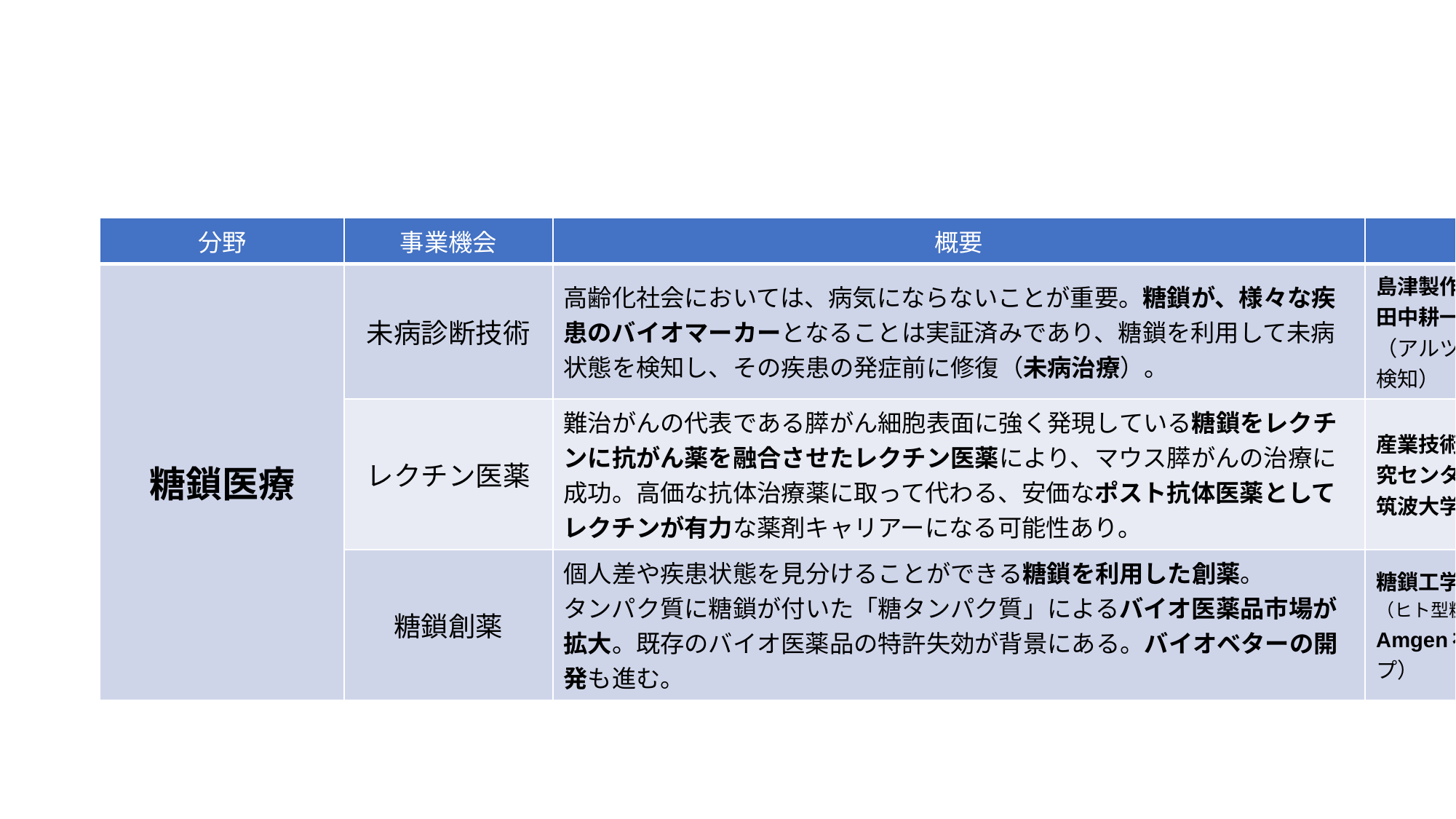

| 分野 | 事業機会 | 概要 | プレイヤー |
| --- | --- | --- | --- |
| 糖鎖医療 | 未病診断技術 | 高齢化社会においては、病気にならないことが重要。糖鎖が、様々な疾患のバイオマーカーとなることは実証済みであり、糖鎖を利用して未病状態を検知し、その疾患の発症前に修復（未病治療）。 | 島津製作所 田中耕一記念質量分析研究所 （アルツハイマーアミロイドβ早期検知） |
|  | レクチン医薬 | 難治がんの代表である膵がん細胞表面に強く発現している糖鎖をレクチンに抗がん薬を融合させたレクチン医薬により、マウス膵がんの治療に成功。高価な抗体治療薬に取って代わる、安価なポスト抗体医薬としてレクチンが有力な薬剤キャリアーになる可能性あり。 | 産業技術総合研究所・糖鎖医工学研究センター 筑波大学 医学医療系 病理 |
|  | 糖鎖創薬 | 個人差や疾患状態を見分けることができる糖鎖を利用した創薬。 タンパク質に糖鎖が付いた「糖タンパク質」によるバイオ医薬品市場が拡大。既存のバイオ医薬品の特許失効が背景にある。バイオベターの開発も進む。 | 糖鎖工学研究所、日本触媒 （ヒト型糖鎖付加ソマトスタチン誘導体） Amgen社（腎臓解析用アラネスプ） |